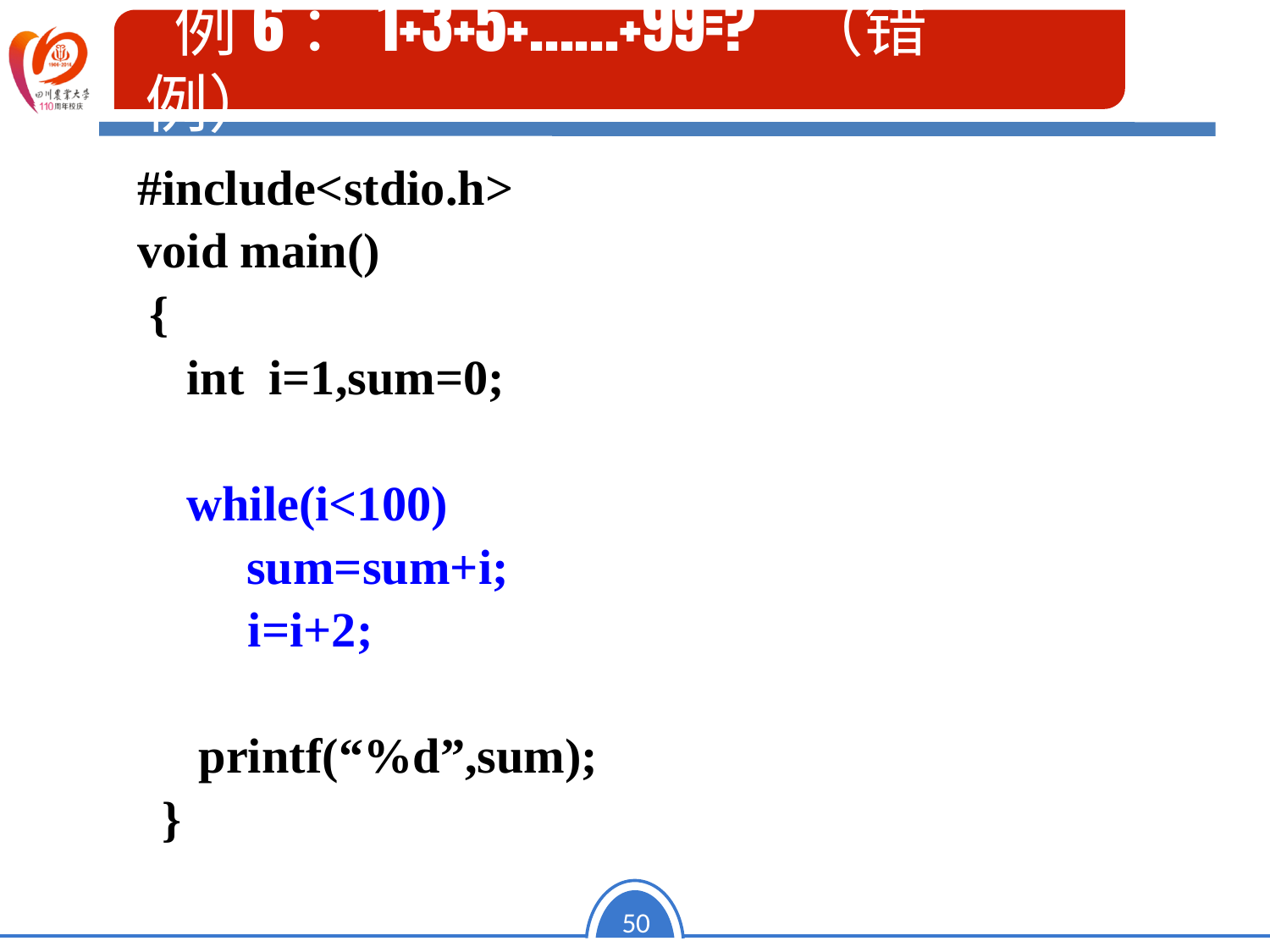

例6：1+3+5+……+99=?  （错例）
#include<stdio.h>
void main()
 {
    int  i=1,sum=0;

    while(i<100)
	  sum=sum+i;
         i=i+2;

     printf(“%d”,sum);
  }